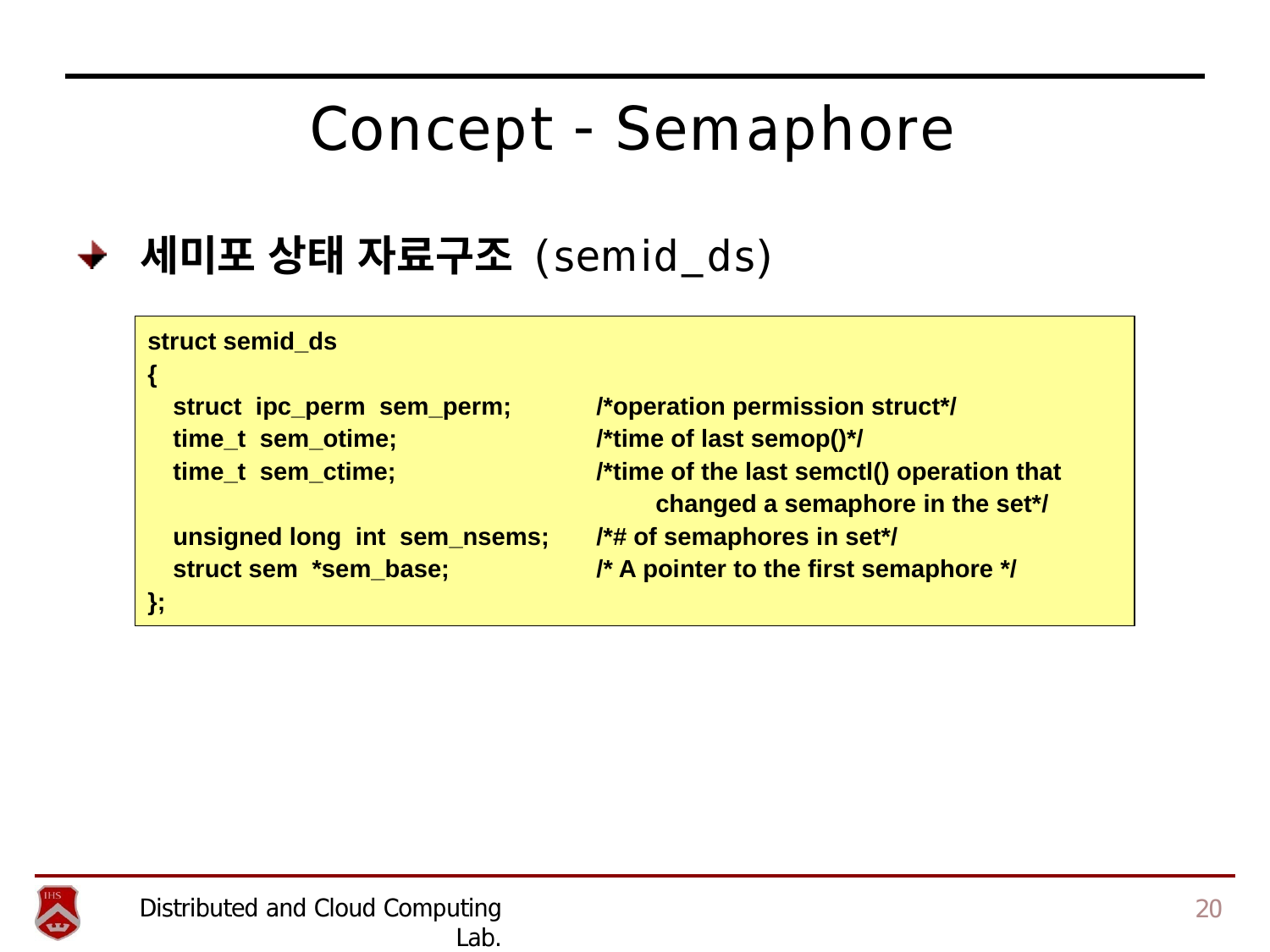

# Concept - Semaphore
세미포 상태 자료구조 (semid_ds)

struct semid_ds
{
	struct  ipc_perm  sem_perm;	/*operation permission struct*/
	time_t  sem_otime;	/*time of last semop()*/
	time_t  sem_ctime;	/*time of the last semctl() operation that
			changed a semaphore in the set*/
	unsigned long  int  sem_nsems;	/*# of semaphores in set*/
	struct sem  *sem_base;  	/* A pointer to the first semaphore */
};
20